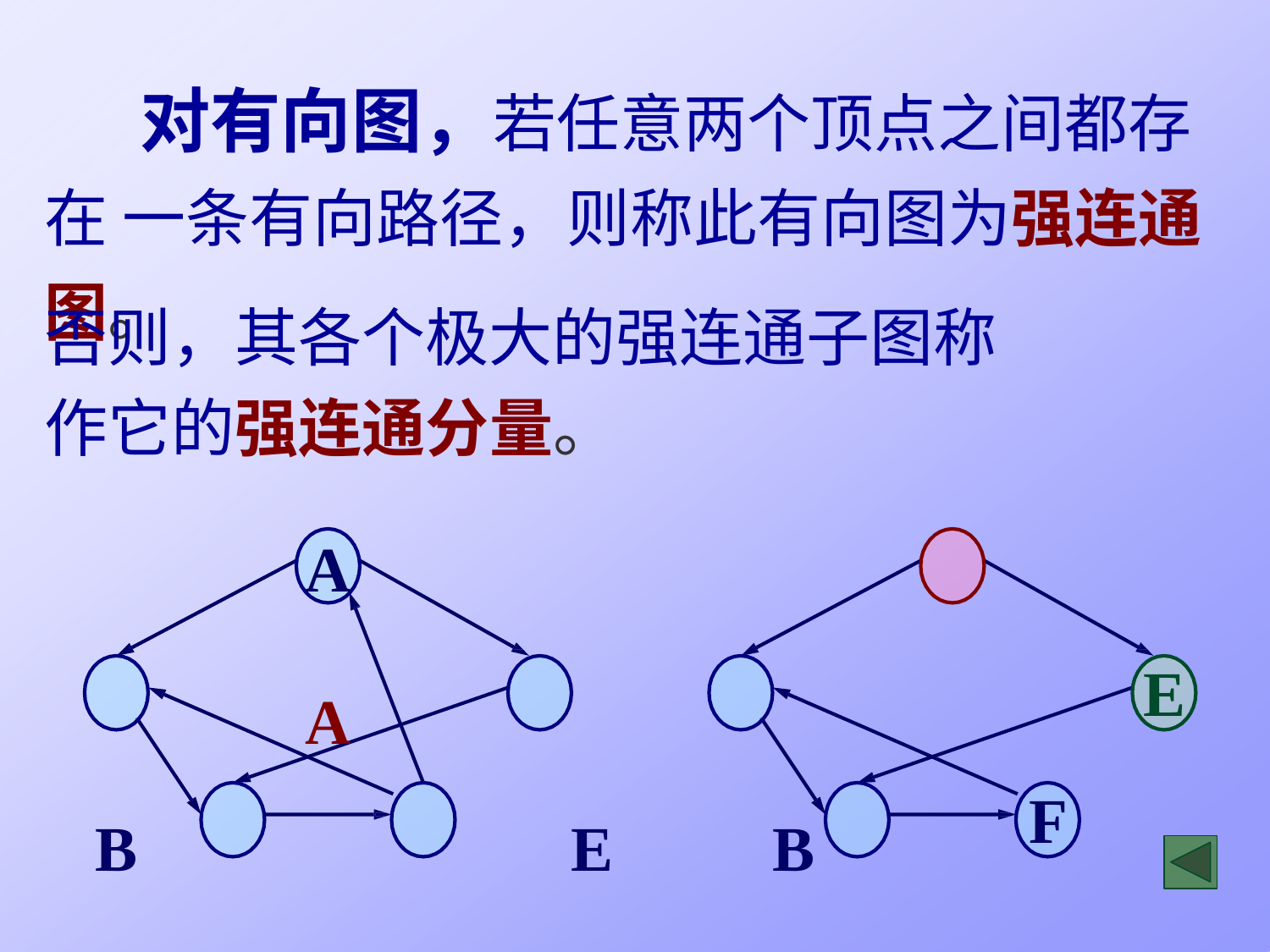

# 对有向图，若任意两个顶点之间都存在 一条有向路径，则称此有向图为强连通图。
否则，其各个极大的强连通子图称 作它的强连通分量。

A	A
B	E	B
C	F	C

E

F